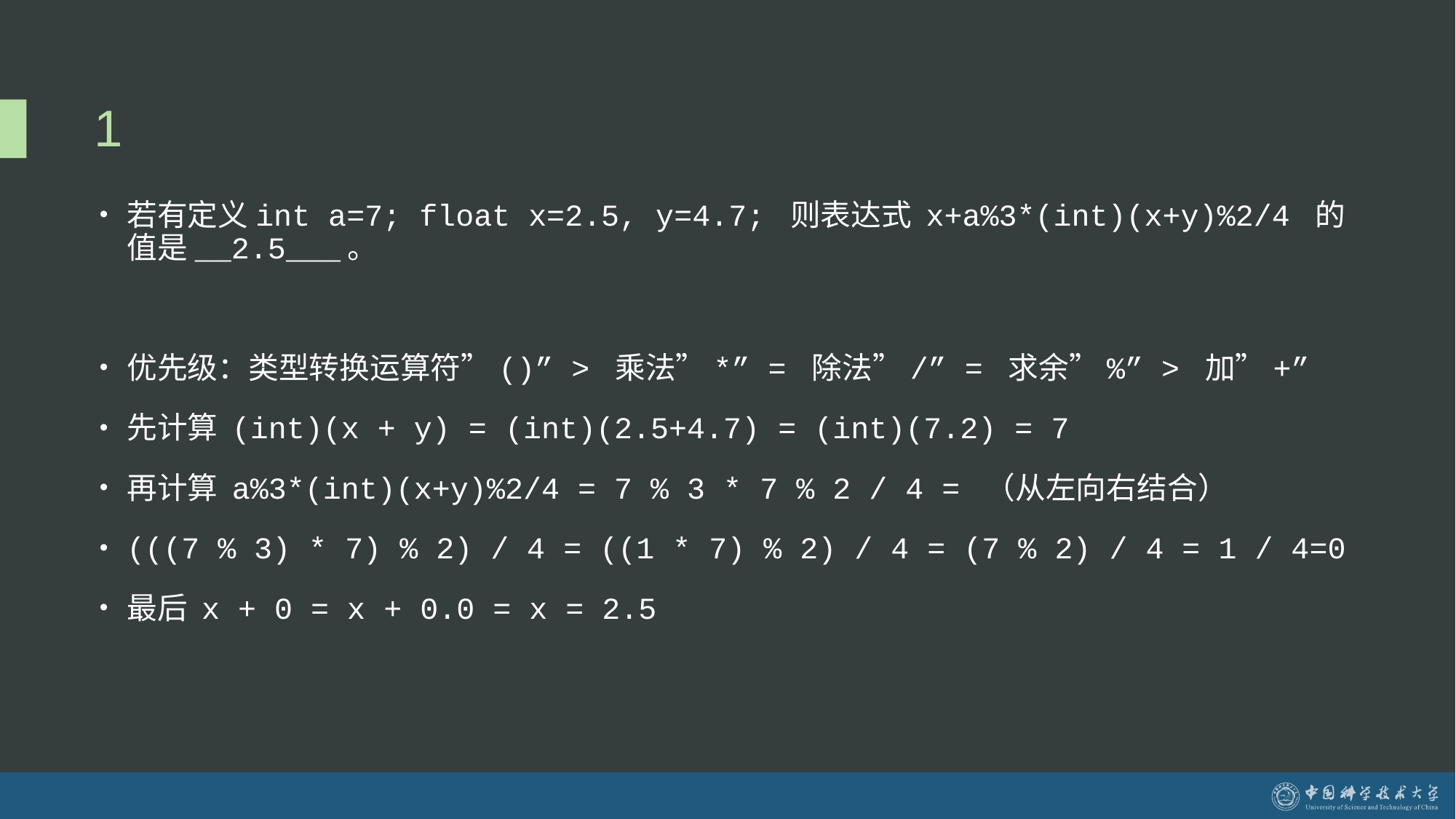

# 1
若有定义int a=7; float x=2.5, y=4.7; 则表达式 x+a%3*(int)(x+y)%2/4 的值是__2.5___。

优先级：类型转换运算符”()” > 乘法”*” = 除法”/” = 求余”%” > 加”+”
先计算 (int)(x + y) = (int)(2.5+4.7) = (int)(7.2) = 7
再计算 a%3*(int)(x+y)%2/4 = 7 % 3 * 7 % 2 / 4 = （从左向右结合）
(((7 % 3) * 7) % 2) / 4 = ((1 * 7) % 2) / 4 = (7 % 2) / 4 = 1 / 4=0
最后 x + 0 = x + 0.0 = x = 2.5